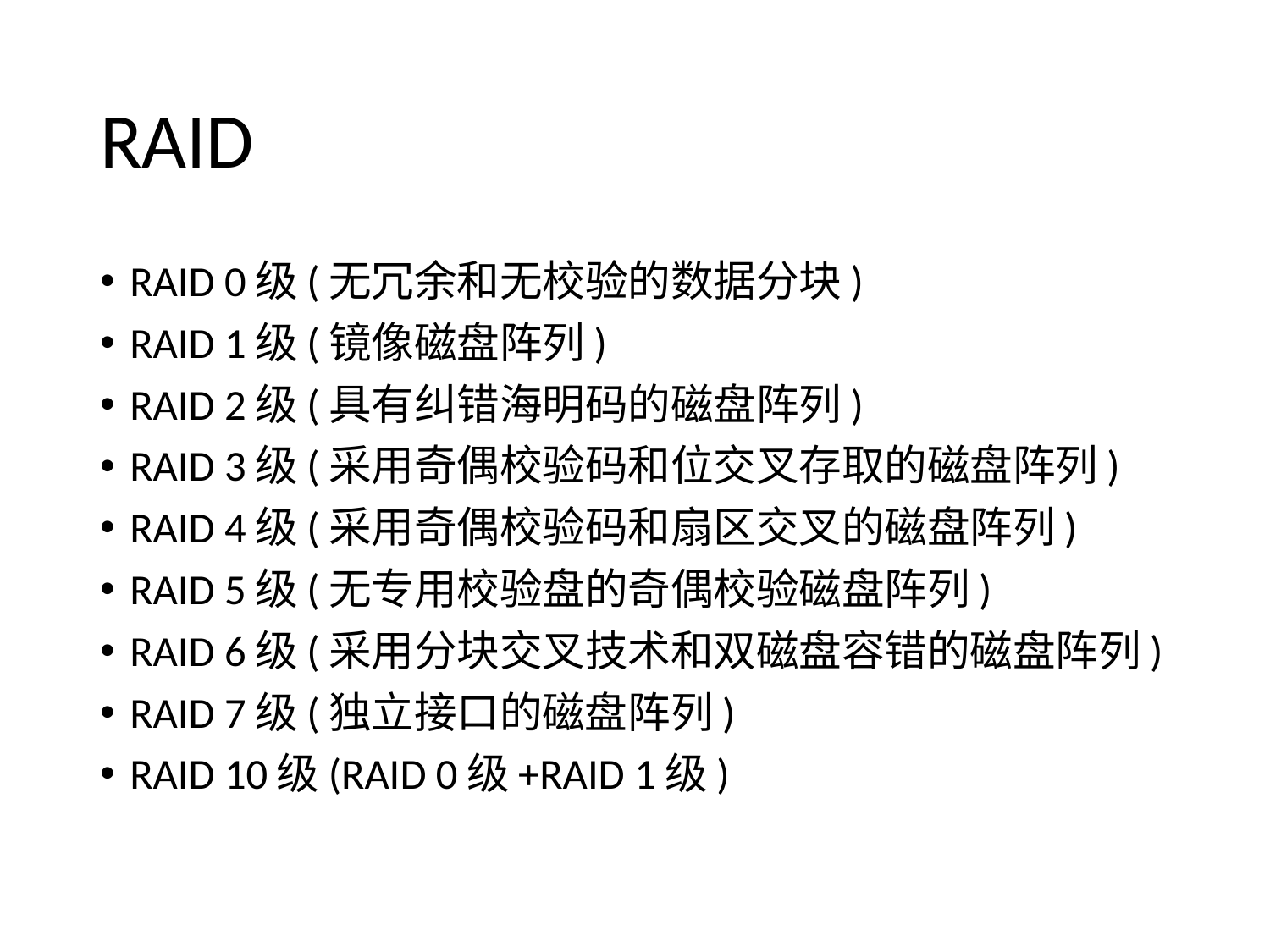

# RAID
RAID 0级(无冗余和无校验的数据分块)
RAID 1级(镜像磁盘阵列)
RAID 2级(具有纠错海明码的磁盘阵列)
RAID 3级(采用奇偶校验码和位交叉存取的磁盘阵列)
RAID 4级(采用奇偶校验码和扇区交叉的磁盘阵列)
RAID 5级(无专用校验盘的奇偶校验磁盘阵列)
RAID 6级(采用分块交叉技术和双磁盘容错的磁盘阵列)
RAID 7级(独立接口的磁盘阵列)
RAID 10级(RAID 0级+RAID 1级)